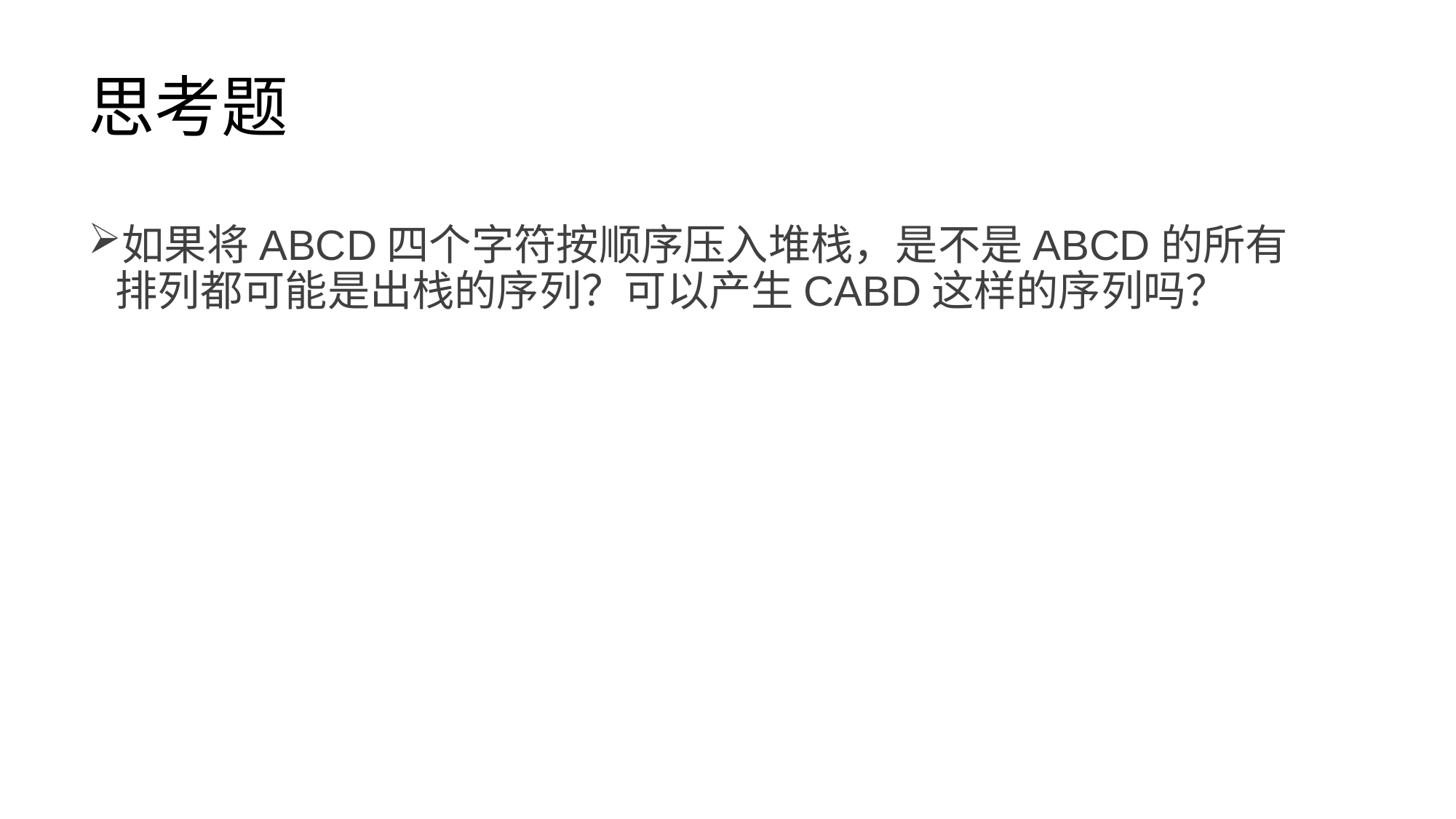

# 思考题
如果将ABCD四个字符按顺序压入堆栈，是不是ABCD的所有排列都可能是出栈的序列？可以产生CABD这样的序列吗？